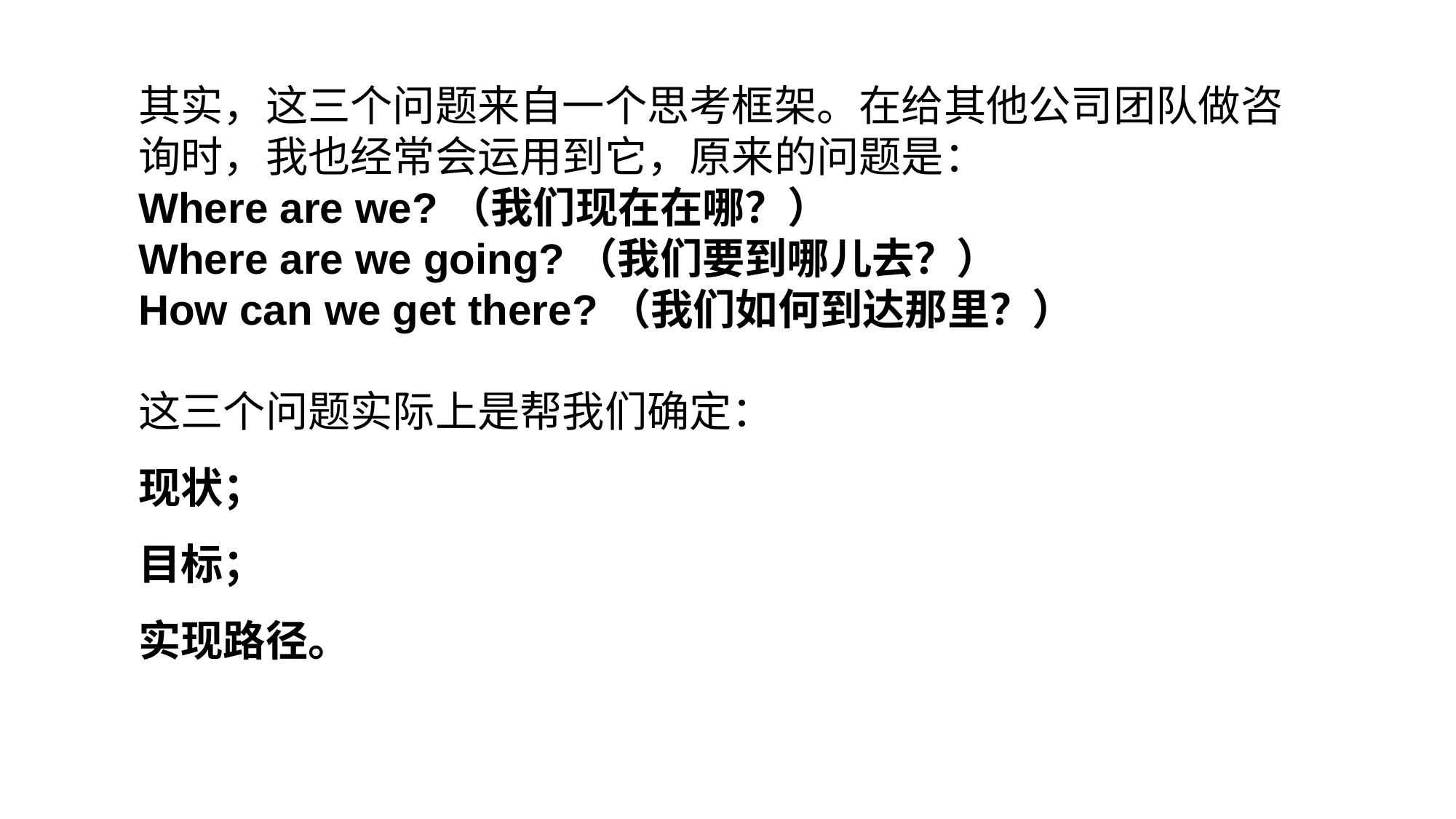

其实，这三个问题来自一个思考框架。在给其他公司团队做咨询时，我也经常会运用到它，原来的问题是：
Where are we?（我们现在在哪？）
Where are we going?（我们要到哪儿去？）
How can we get there?（我们如何到达那里？）

这三个问题实际上是帮我们确定：
现状；
目标；
实现路径。